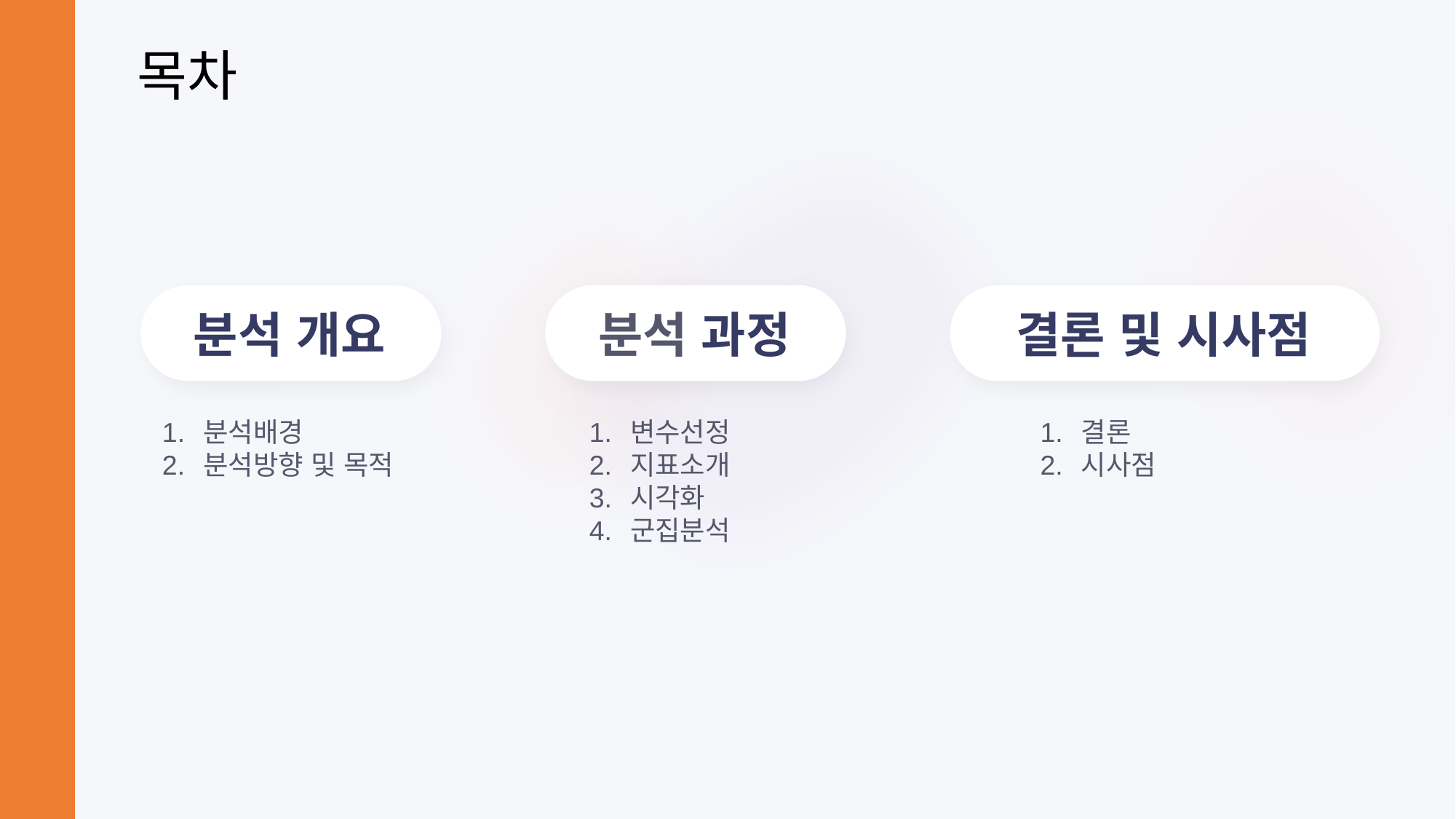

목차

결론 및 시사점
분석 개요
분석 과정
분석배경
분석방향 및 목적
변수선정
지표소개
시각화
군집분석

결론
시사점